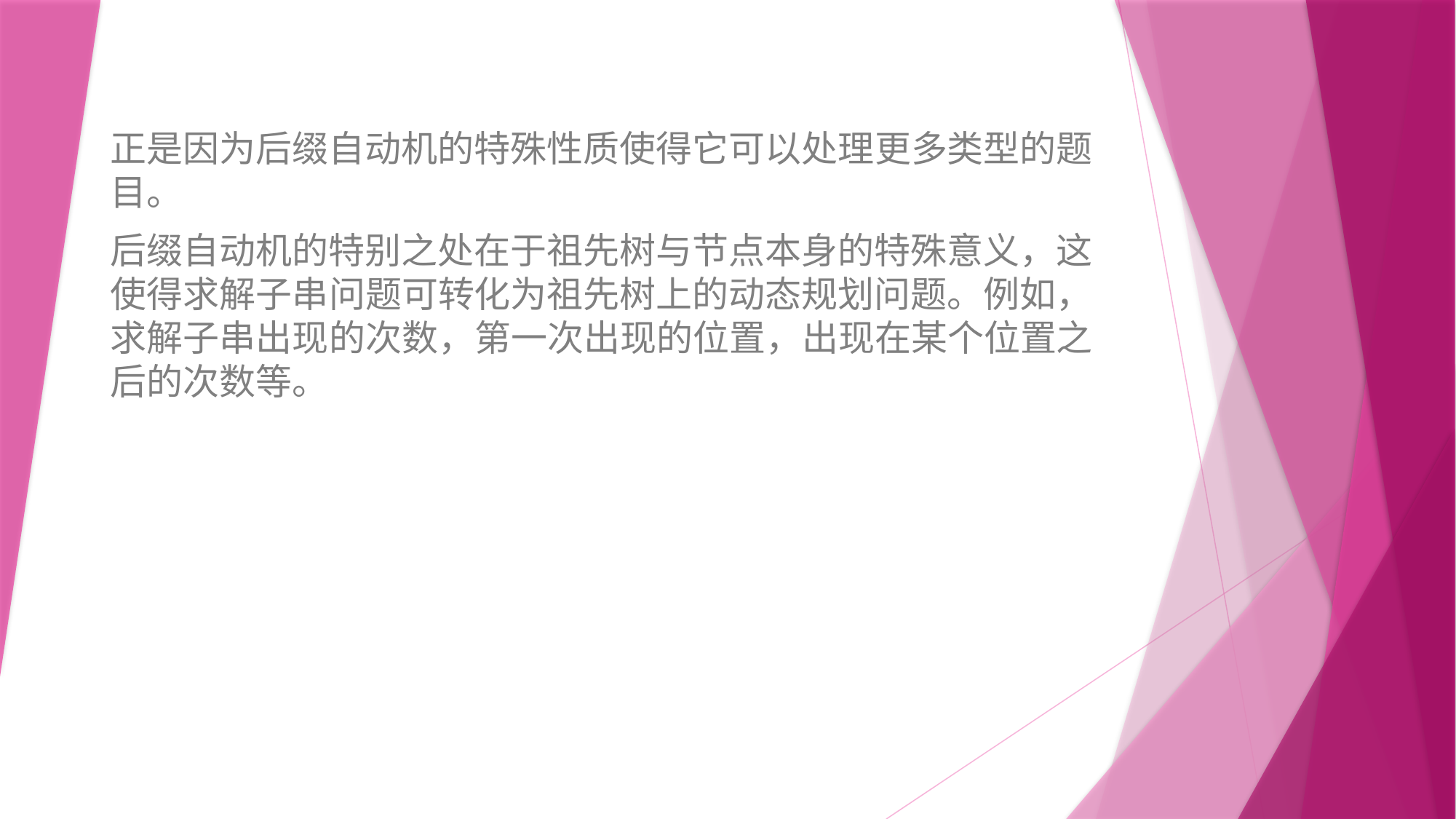

#
正是因为后缀自动机的特殊性质使得它可以处理更多类型的题目。
后缀自动机的特别之处在于祖先树与节点本身的特殊意义，这使得求解子串问题可转化为祖先树上的动态规划问题。例如，求解子串出现的次数，第一次出现的位置，出现在某个位置之后的次数等。